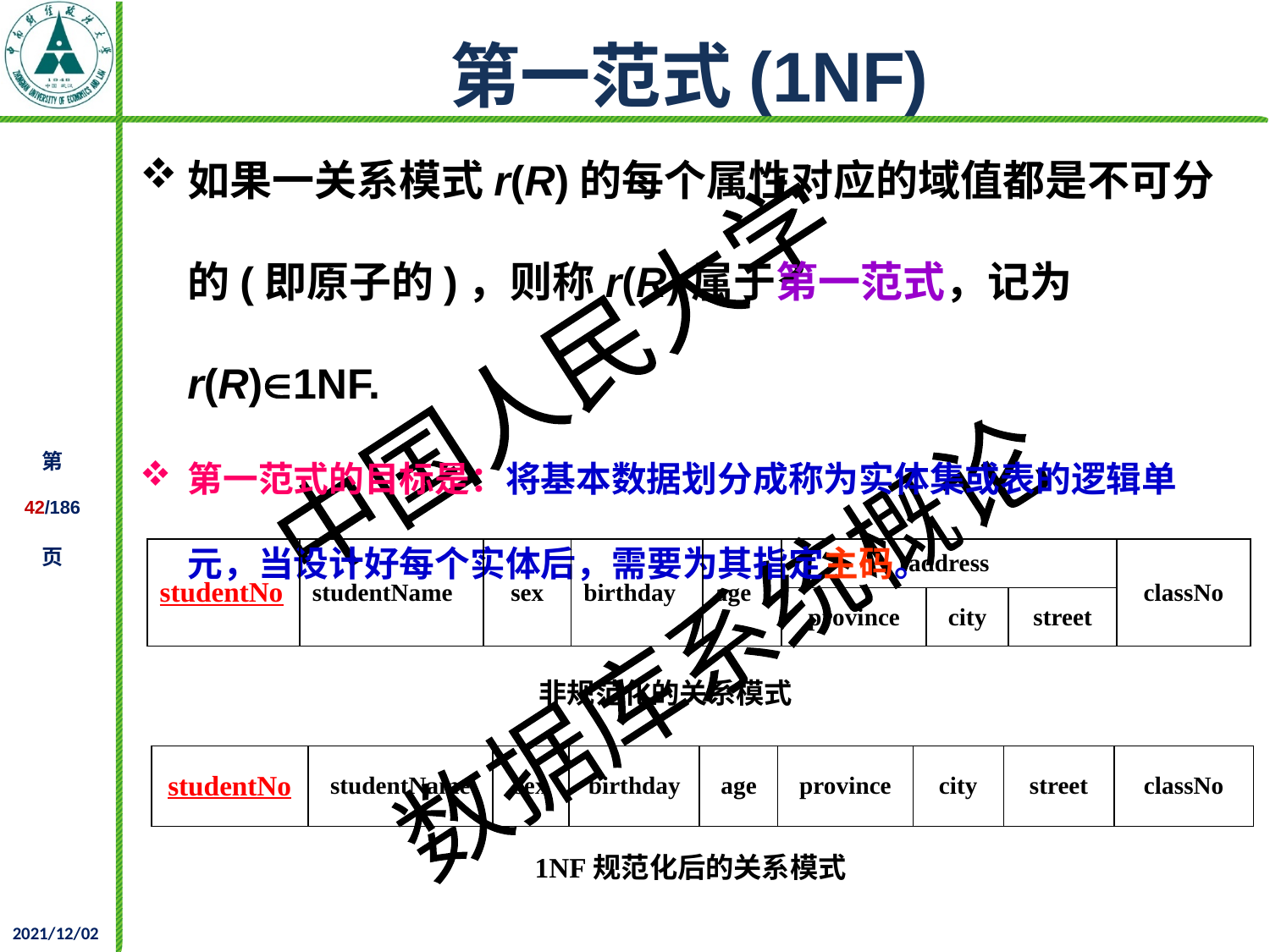

# 第一范式(1NF)
如果一关系模式r(R)的每个属性对应的域值都是不可分的(即原子的)，则称r(R)属于第一范式，记为r(R)∈1NF.
第一范式的目标是：将基本数据划分成称为实体集或表的逻辑单元，当设计好每个实体后，需要为其指定主码。
| studentNo | studentName | sex | birthday | age | address |  |  | classNo |
| --- | --- | --- | --- | --- | --- | --- | --- | --- |
|  |  |  |  |  | province | city | street |  |
非规范化的关系模式
| studentNo | studentName | sex | birthday | age | province | city | street | classNo |
| --- | --- | --- | --- | --- | --- | --- | --- | --- |
1NF规范化后的关系模式
2021/12/02